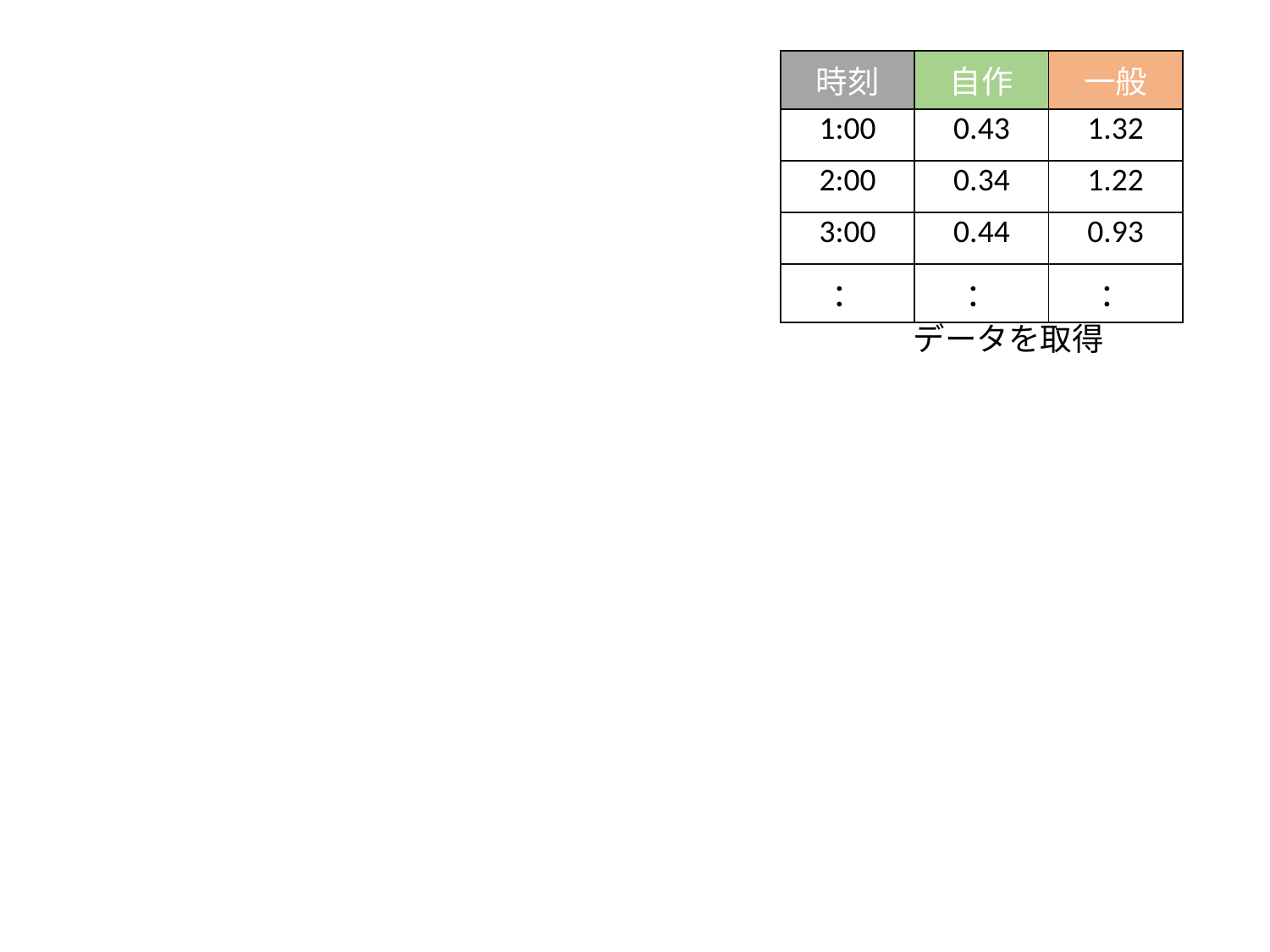

| 時刻 | 自作 | 一般 |
| --- | --- | --- |
| 1:00 | 0.43 | 1.32 |
| 2:00 | 0.34 | 1.22 |
| 3:00 | 0.44 | 0.93 |
| ： | ： | ： |
データを取得